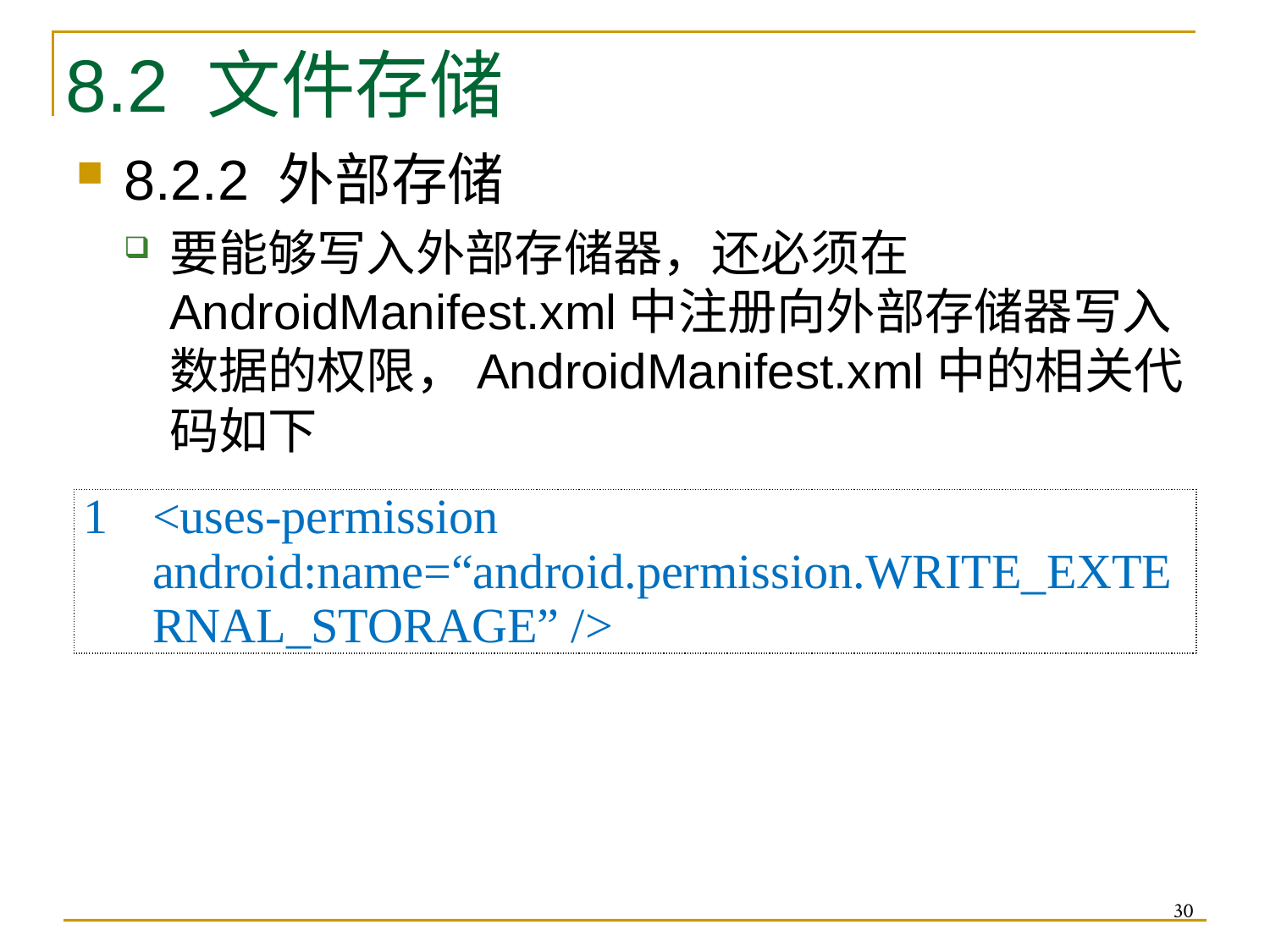

8.2 文件存储
8.2.2 外部存储
要能够写入外部存储器，还必须在AndroidManifest.xml中注册向外部存储器写入数据的权限，AndroidManifest.xml中的相关代码如下
| 1 <uses-permission android:name=“android.permission.WRITE\_EXTERNAL\_STORAGE” /> |
| --- |
30